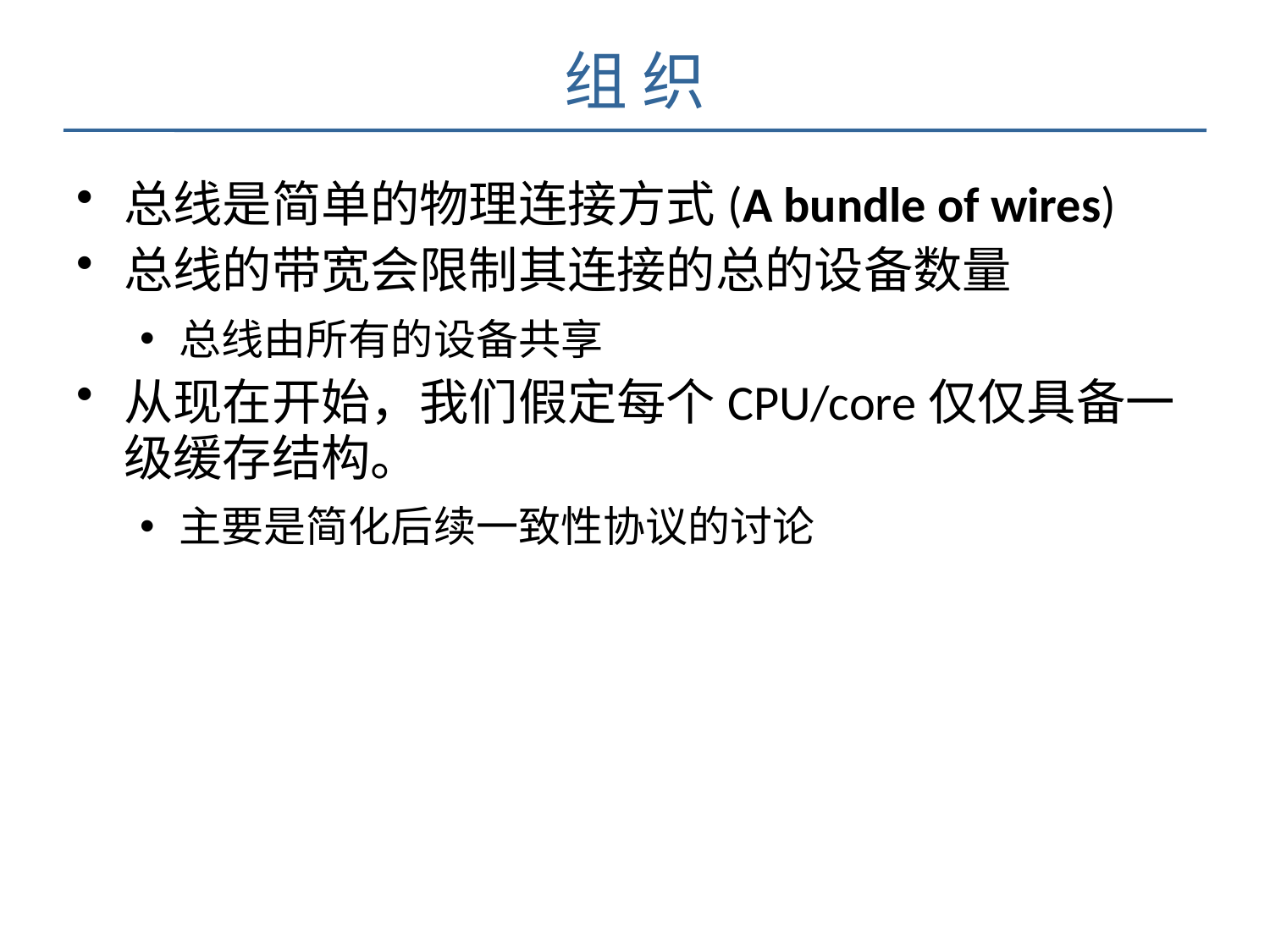

# 组 织
总线是简单的物理连接方式(A bundle of wires)
总线的带宽会限制其连接的总的设备数量
总线由所有的设备共享
从现在开始，我们假定每个CPU/core仅仅具备一级缓存结构。
主要是简化后续一致性协议的讨论